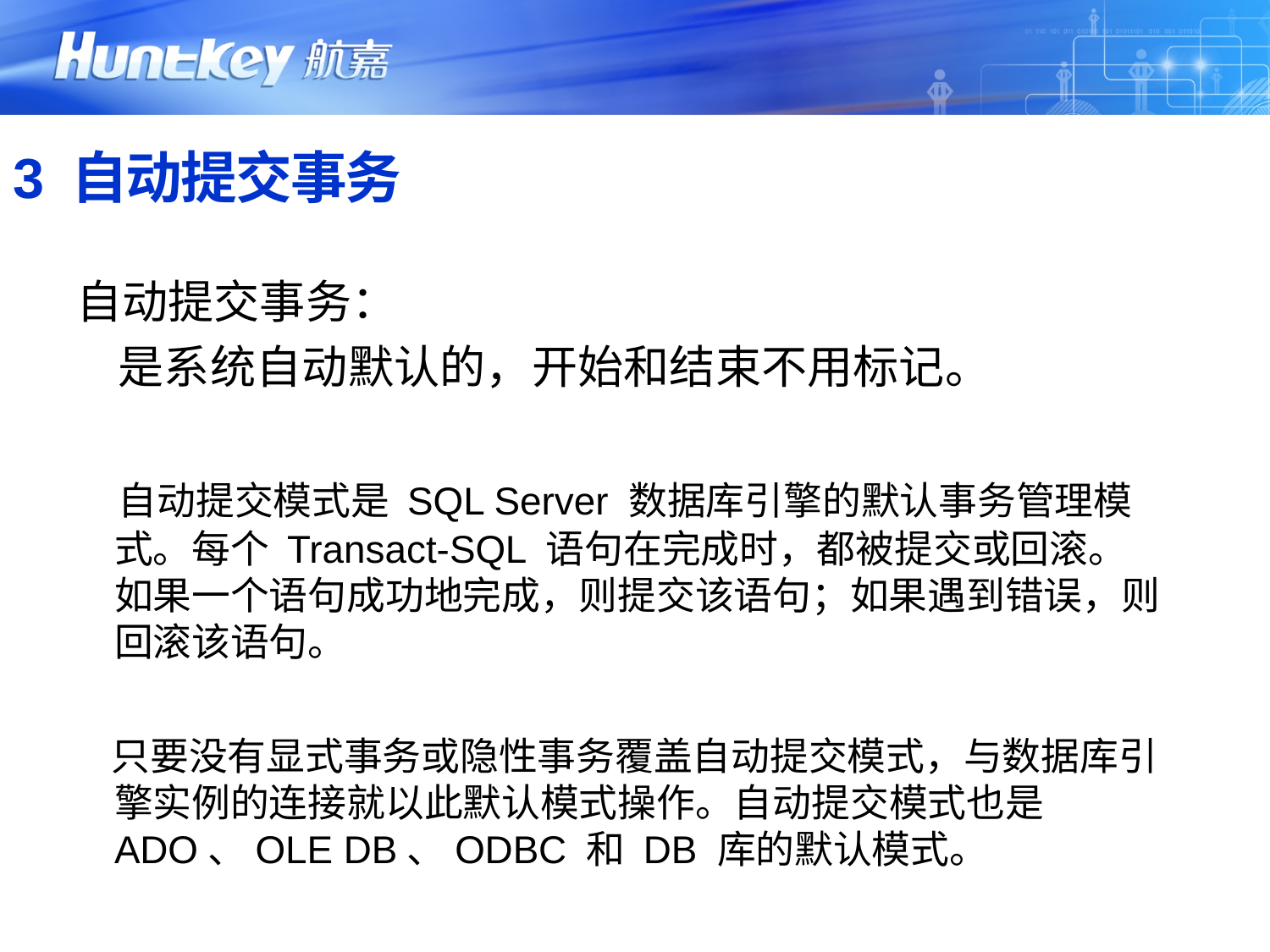

# 3 自动提交事务
自动提交事务：
   是系统自动默认的，开始和结束不用标记。

   自动提交模式是 SQL Server 数据库引擎的默认事务管理模式。每个 Transact-SQL 语句在完成时，都被提交或回滚。如果一个语句成功地完成，则提交该语句；如果遇到错误，则回滚该语句。

   只要没有显式事务或隐性事务覆盖自动提交模式，与数据库引擎实例的连接就以此默认模式操作。自动提交模式也是 ADO、OLE DB、ODBC 和 DB 库的默认模式。